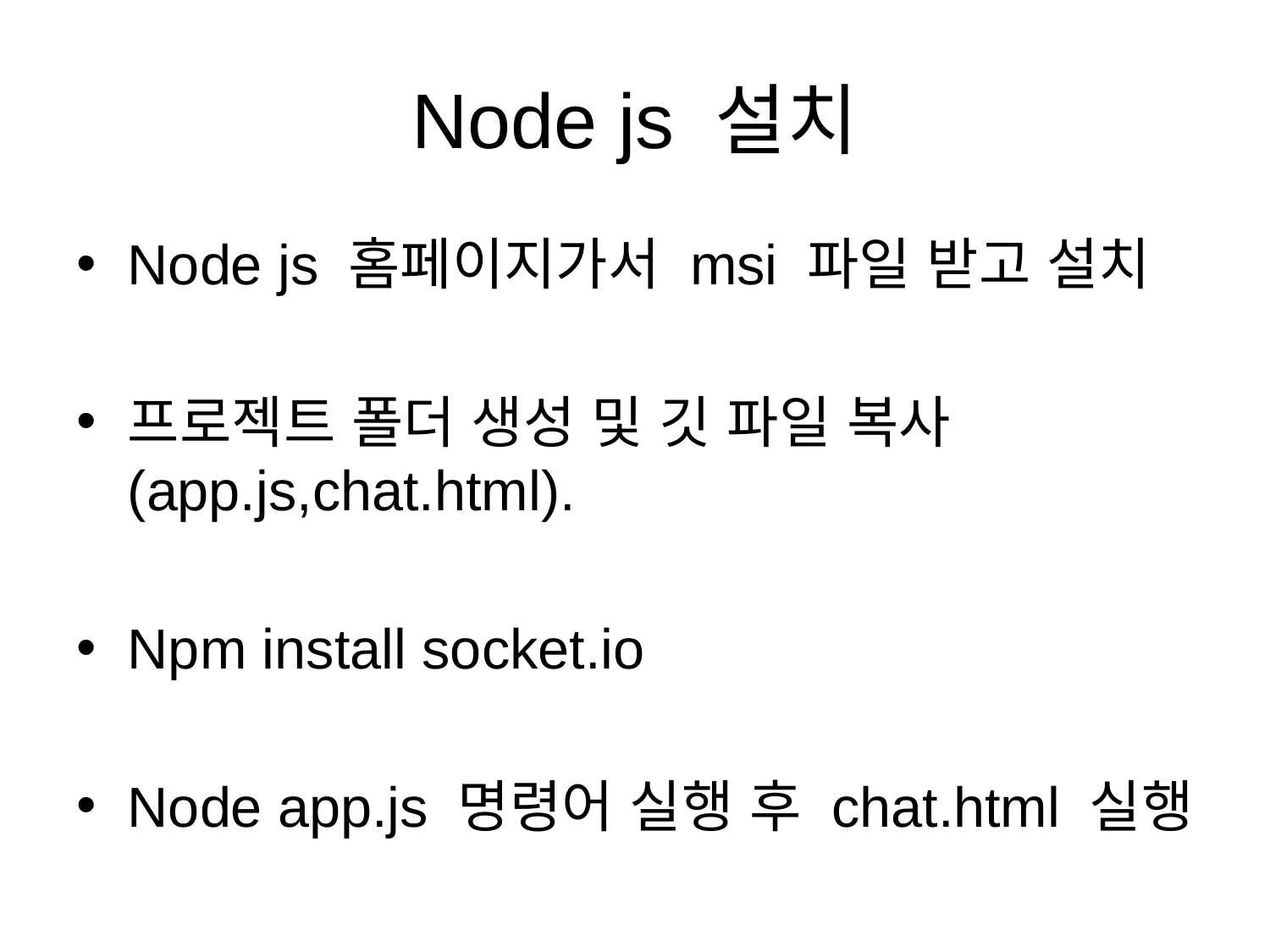

# Node js 설치
Node js 홈페이지가서 msi 파일 받고 설치

프로젝트 폴더 생성 및 깃 파일 복사(app.js,chat.html).

Npm install socket.io

Node app.js 명령어 실행 후 chat.html 실행